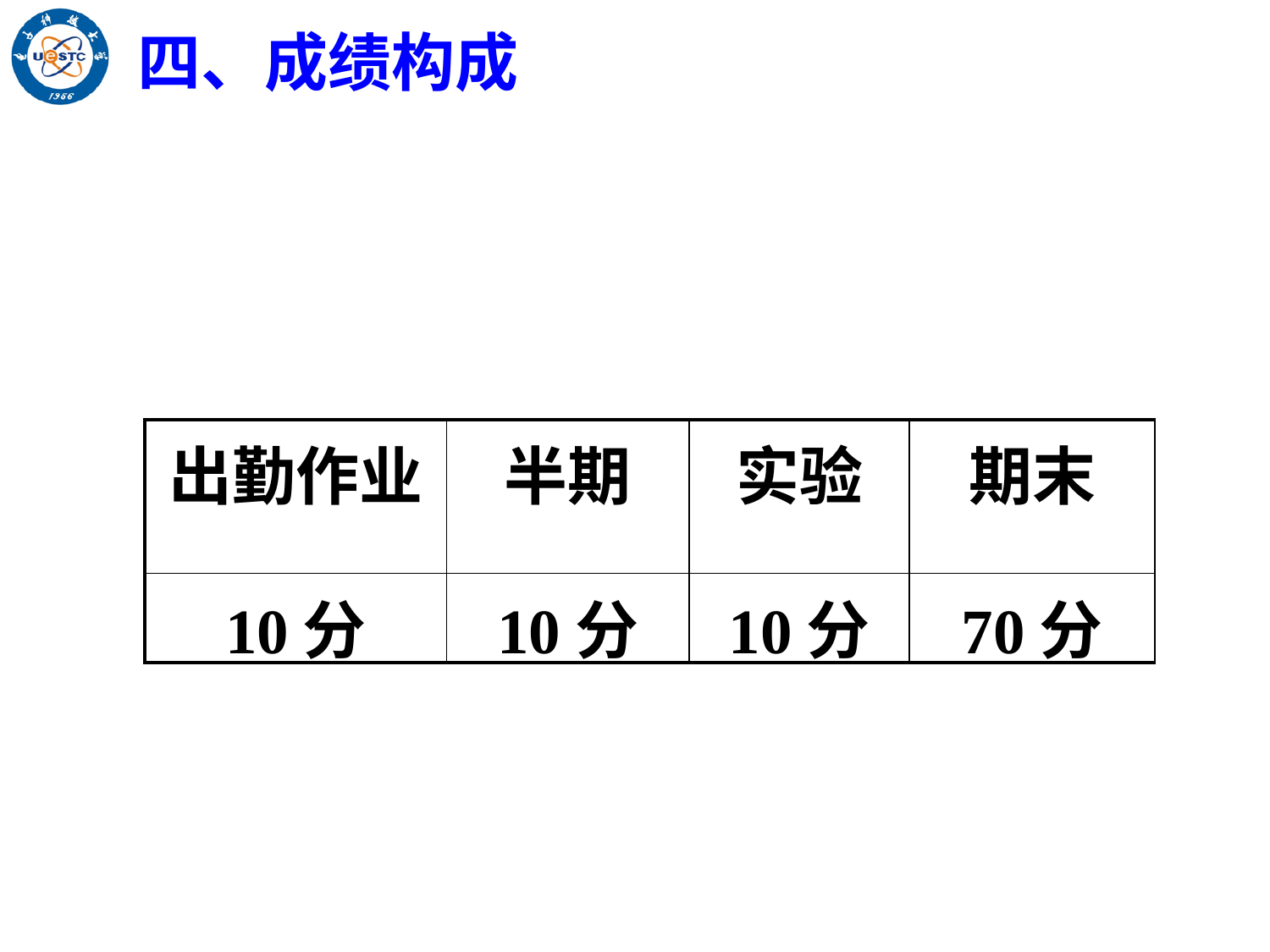

四、成绩构成
| 出勤作业 | 半期 | 实验 | 期末 |
| --- | --- | --- | --- |
| 10分 | 10分 | 10分 | 70分 |